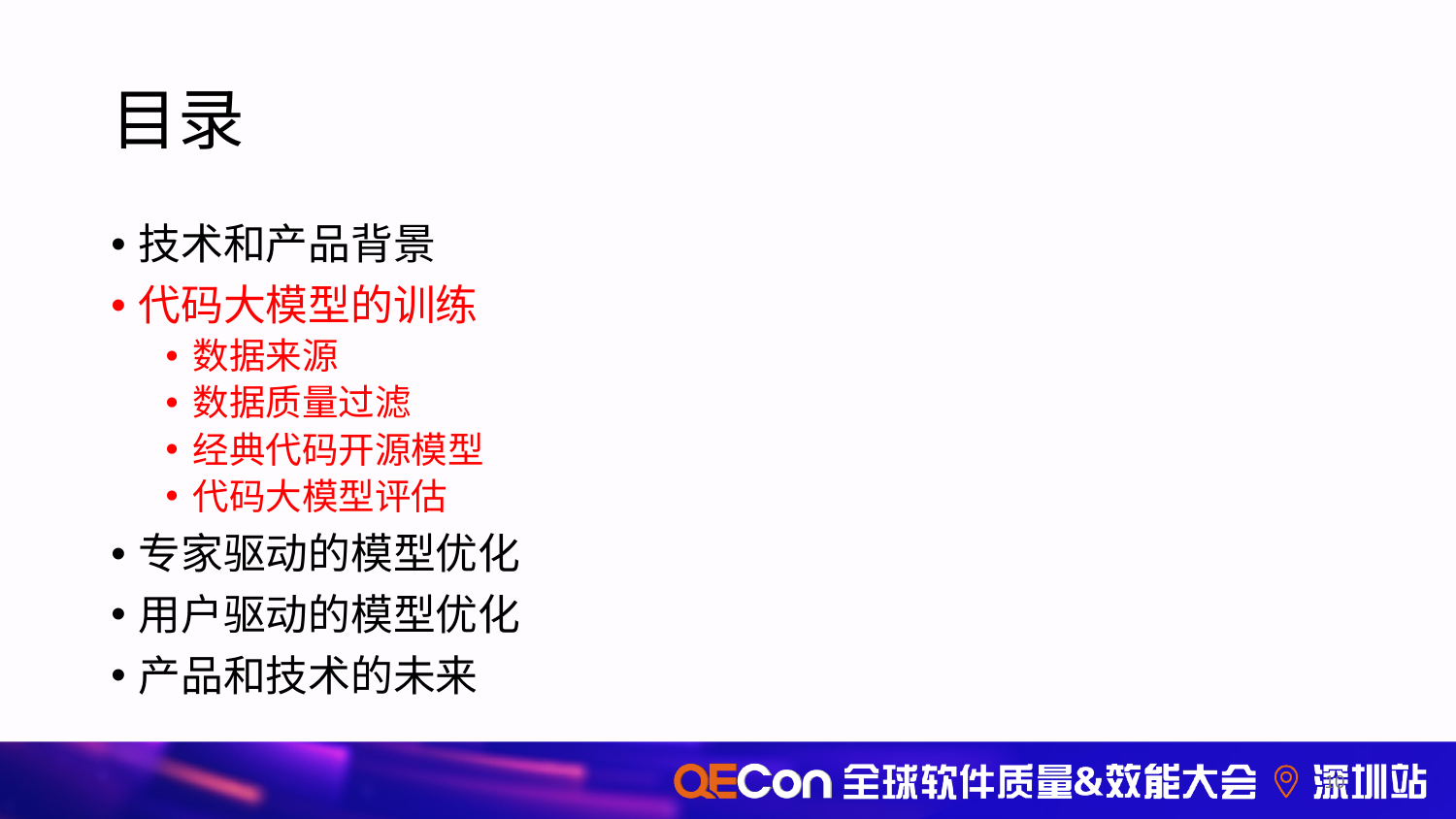

# 目录
技术和产品背景
代码大模型的训练
数据来源
数据质量过滤
经典代码开源模型
代码大模型评估
专家驱动的模型优化
用户驱动的模型优化
产品和技术的未来

10